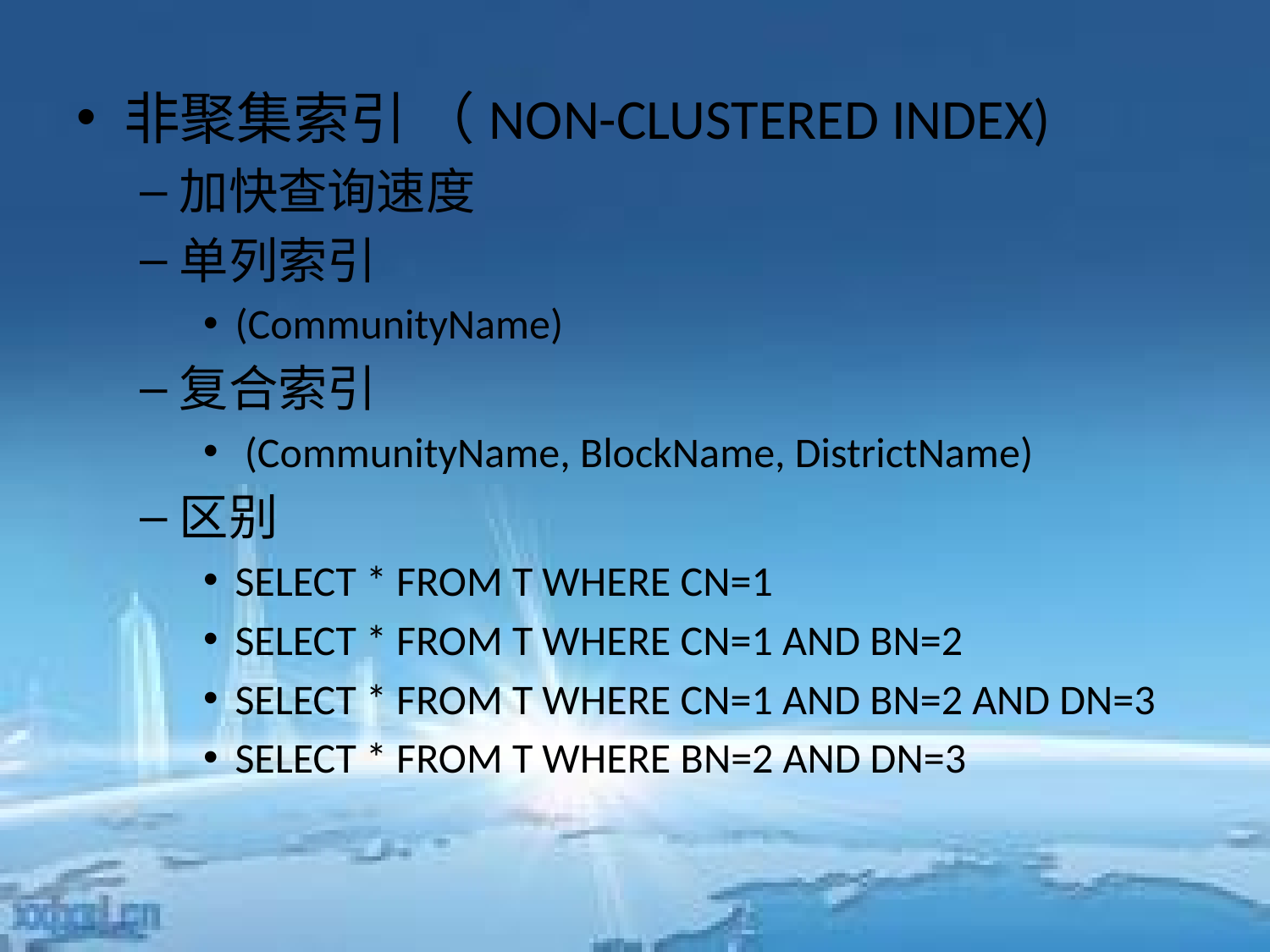

非聚集索引 （NON-CLUSTERED INDEX)
加快查询速度
单列索引
(CommunityName)
复合索引
 (CommunityName, BlockName, DistrictName)
区别
SELECT * FROM T WHERE CN=1
SELECT * FROM T WHERE CN=1 AND BN=2
SELECT * FROM T WHERE CN=1 AND BN=2 AND DN=3
SELECT * FROM T WHERE BN=2 AND DN=3